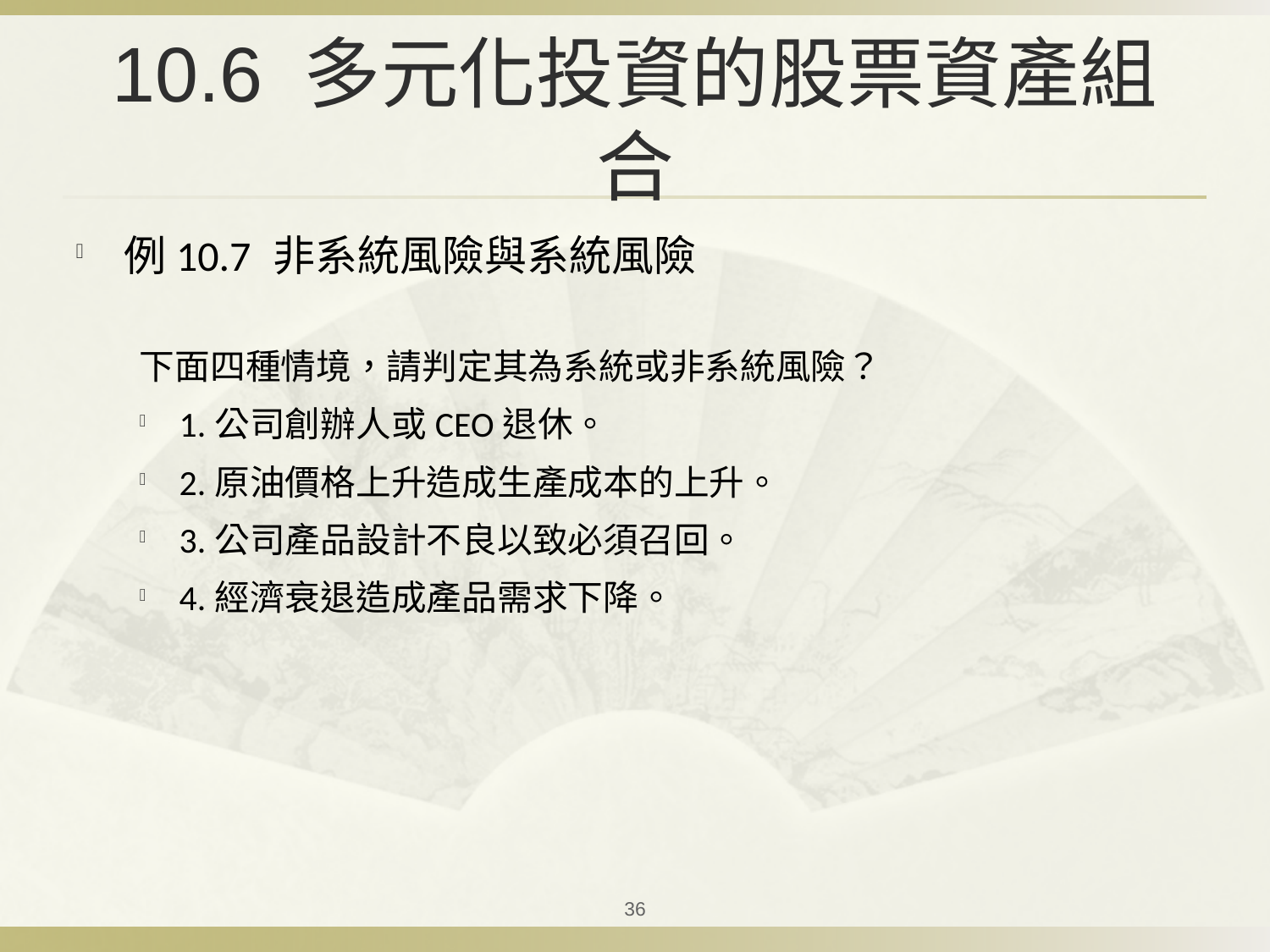

# 10.6 多元化投資的股票資產組合
例10.7 非系統風險與系統風險

下面四種情境，請判定其為系統或非系統風險？
1.公司創辦人或CEO退休。
2.原油價格上升造成生產成本的上升。
3.公司產品設計不良以致必須召回。
4.經濟衰退造成產品需求下降。
36